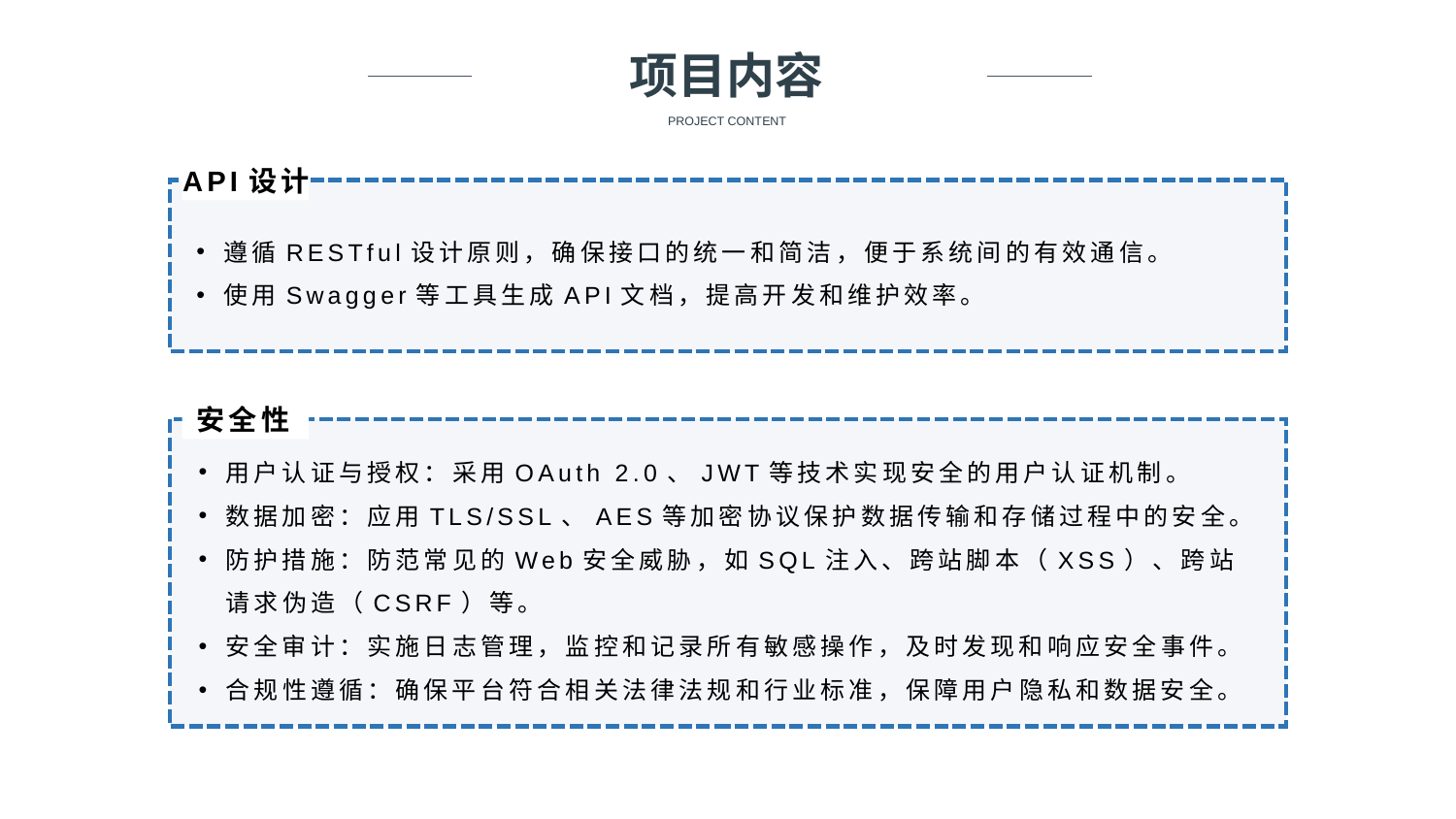

项目内容
PROJECT CONTENT
API设计

遵循RESTful设计原则，确保接口的统一和简洁，便于系统间的有效通信。
使用Swagger等工具生成API文档，提高开发和维护效率。
安全性

用户认证与授权：采用OAuth 2.0、JWT等技术实现安全的用户认证机制。
数据加密：应用TLS/SSL、AES等加密协议保护数据传输和存储过程中的安全。
防护措施：防范常见的Web安全威胁，如SQL注入、跨站脚本（XSS）、跨站请求伪造（CSRF）等。
安全审计：实施日志管理，监控和记录所有敏感操作，及时发现和响应安全事件。
合规性遵循：确保平台符合相关法律法规和行业标准，保障用户隐私和数据安全。